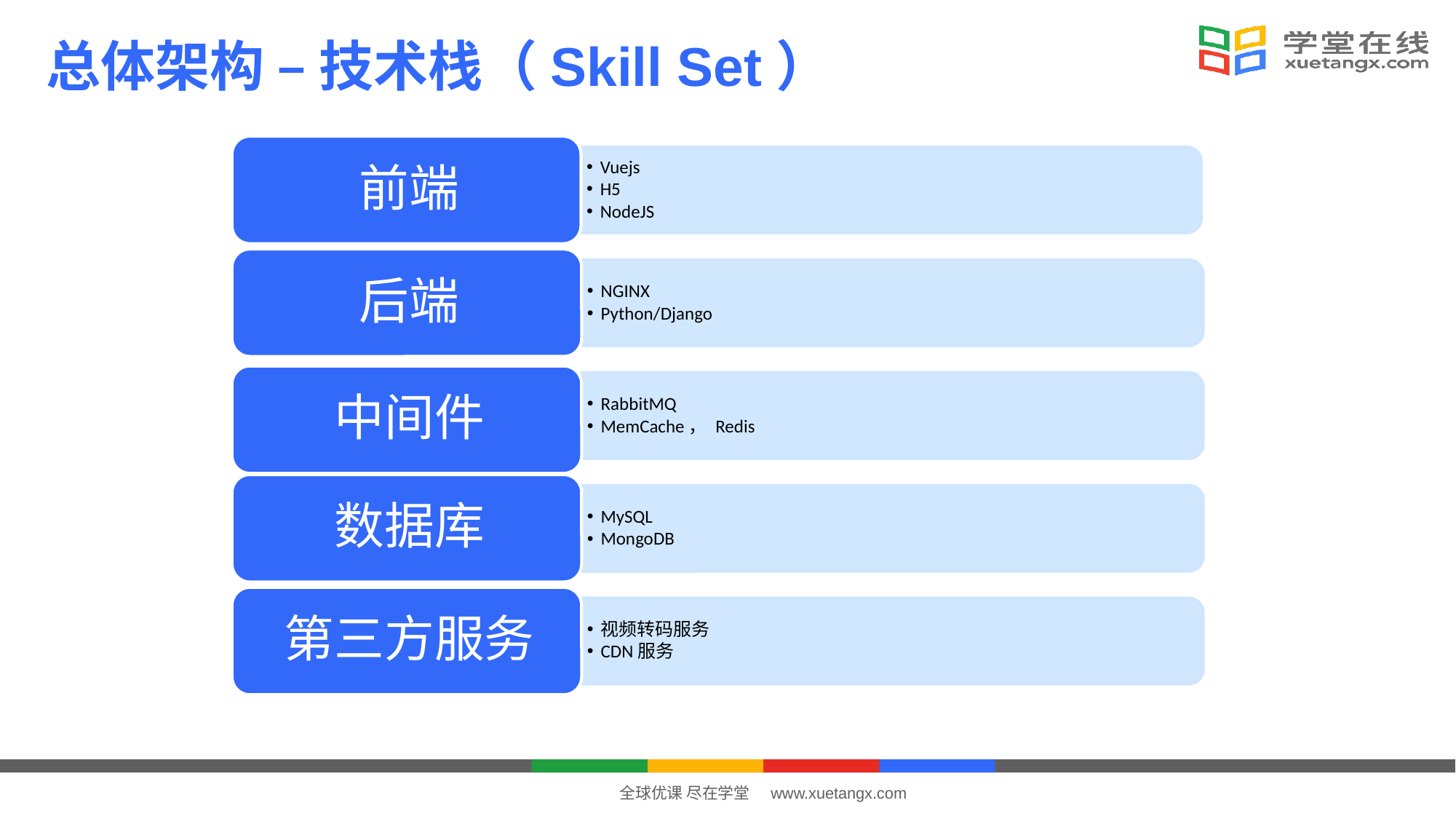

总体架构 – 技术栈（Skill Set）
Vuejs
H5
NodeJS
前端
NGINX
Python/Django
后端
RabbitMQ
MemCache， Redis
中间件
MySQL
MongoDB
数据库
视频转码服务
CDN服务
第三方服务